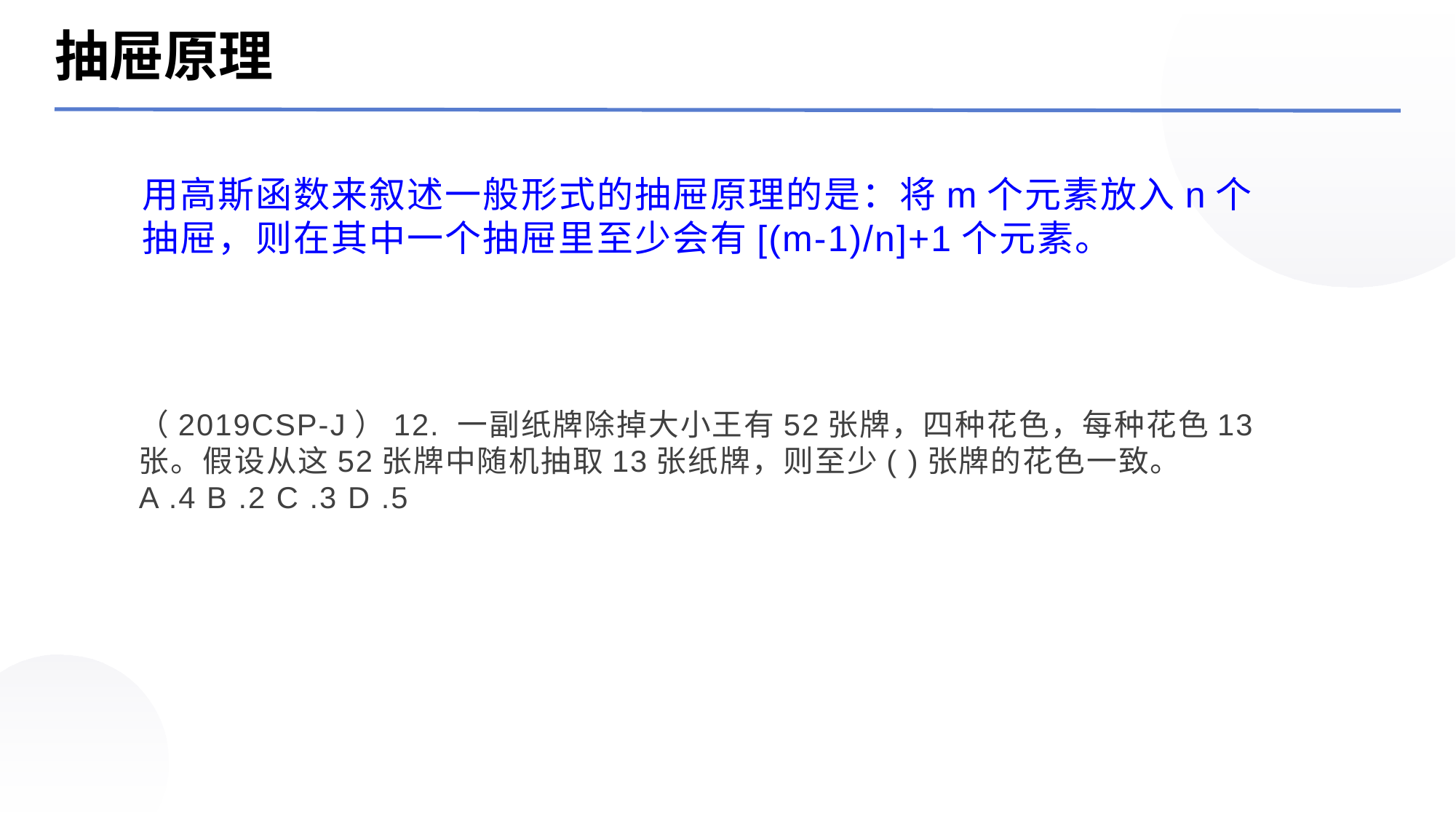

抽屉原理
用高斯函数来叙述一般形式的抽屉原理的是：将m个元素放入n个抽屉，则在其中一个抽屉里至少会有[(m-1)/n]+1个元素。

（2019CSP-J）12. 一副纸牌除掉大小王有52张牌，四种花色，每种花色13张。假设从这52张牌中随机抽取13张纸牌，则至少( )张牌的花色一致。
A .4 B .2 C .3 D .5